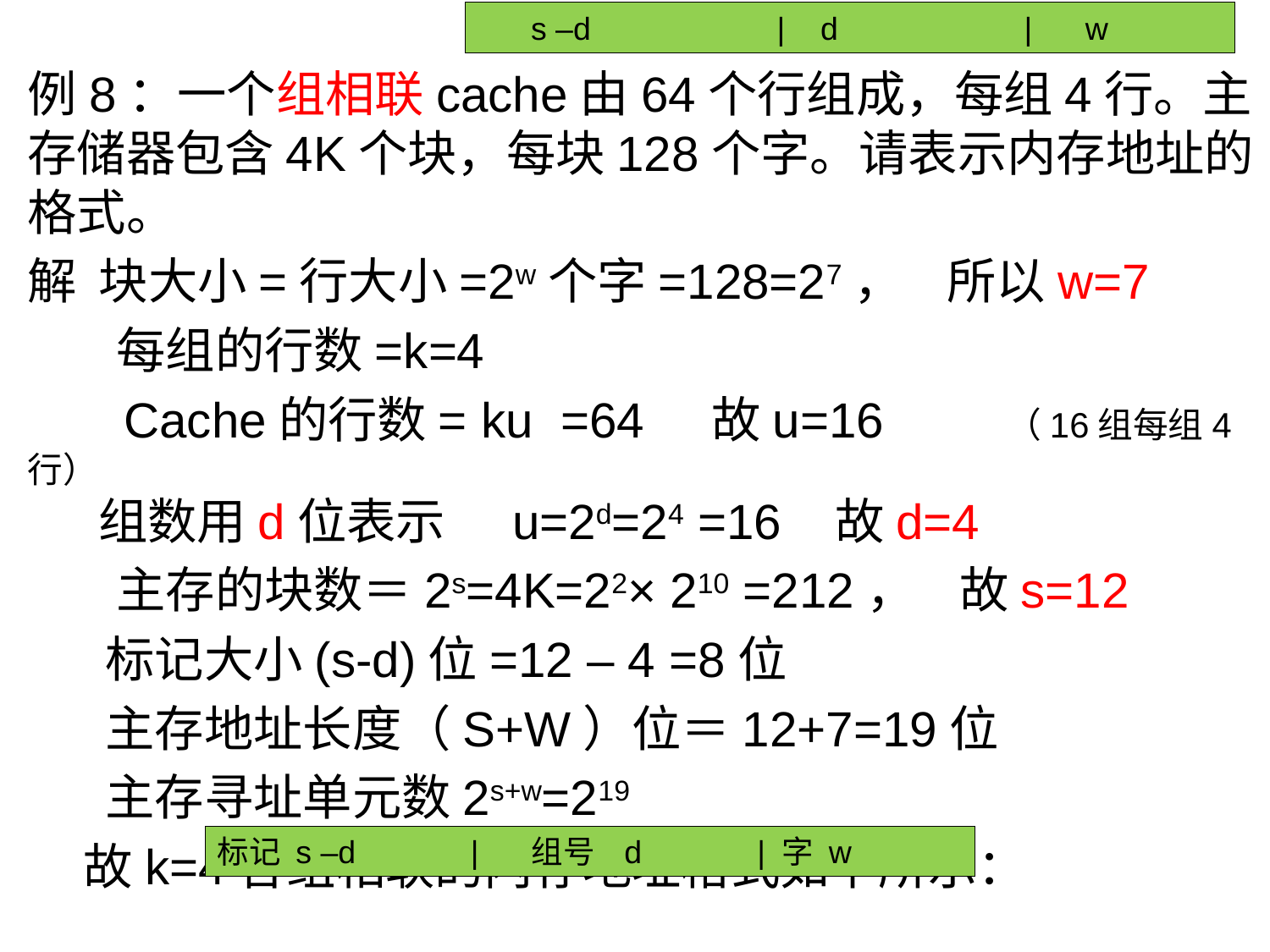

s –d                     |    d                     |      w
例8：一个组相联cache由64个行组成，每组4行。主存储器包含4K个块，每块128个字。请表示内存地址的格式。
解  块大小=行大小=2w个字=128=27，    所以w=7
       每组的行数=k=4
       Cache的行数= ku  =64    故u=16        （16组每组4行）
         组数用d位表示     u=2d=24 =16   故d=4
       主存的块数＝2s=4K=22× 210 =212，    故s=12
      标记大小(s-d)位=12 – 4 =8位
      主存地址长度（S+W）位＝12+7=19位
      主存寻址单元数2s+w=219
    故k=4各组相联的内存地址格式如下所示：

                               8位                     4位                                         7位

标记 s –d             |     组号   d             | 字 w